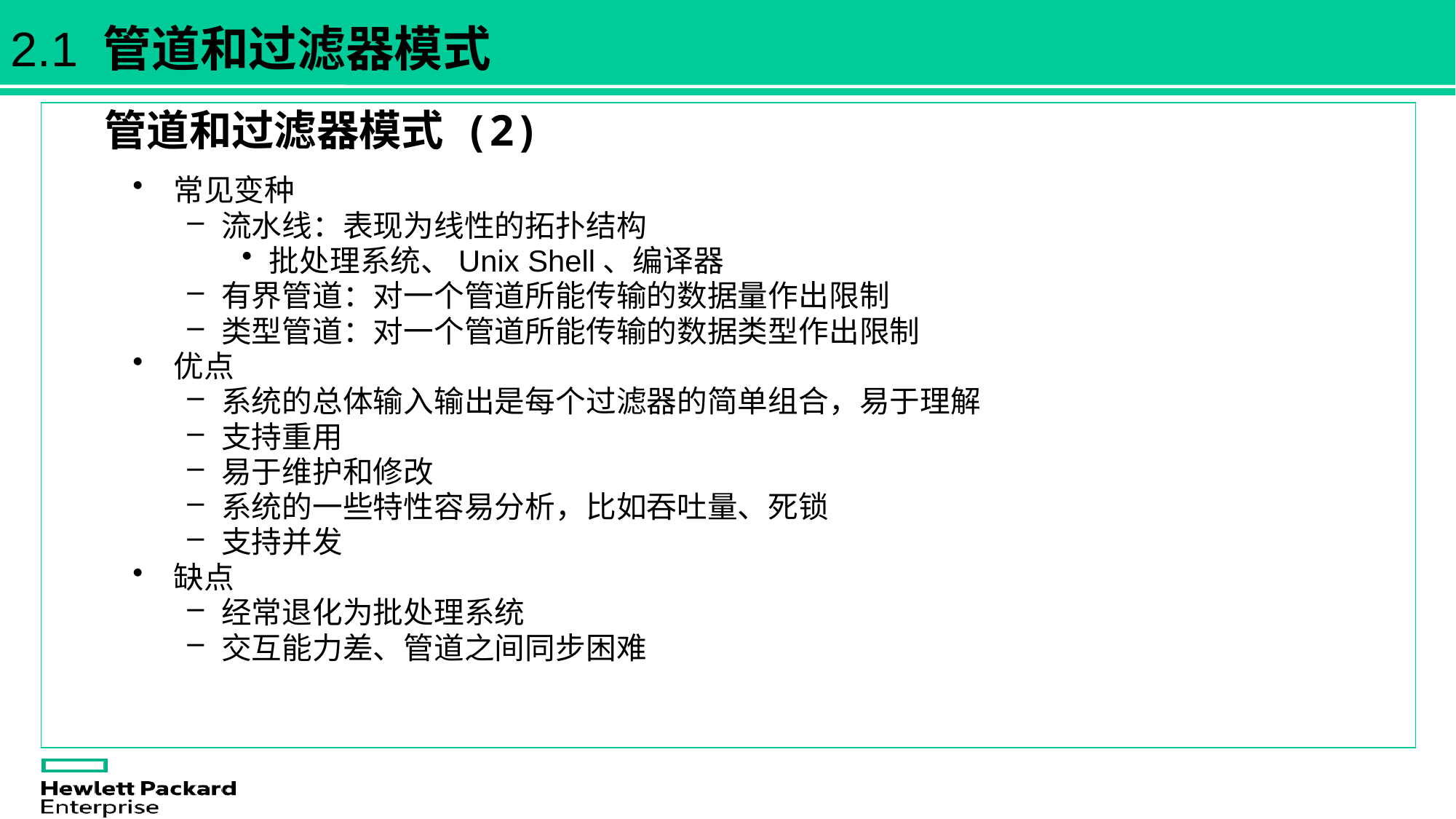

2.1 管道和过滤器模式

管道和过滤器模式 (2)
常见变种
流水线：表现为线性的拓扑结构
批处理系统、Unix Shell、编译器
有界管道：对一个管道所能传输的数据量作出限制
类型管道：对一个管道所能传输的数据类型作出限制
优点
系统的总体输入输出是每个过滤器的简单组合，易于理解
支持重用
易于维护和修改
系统的一些特性容易分析，比如吞吐量、死锁
支持并发
缺点
经常退化为批处理系统
交互能力差、管道之间同步困难